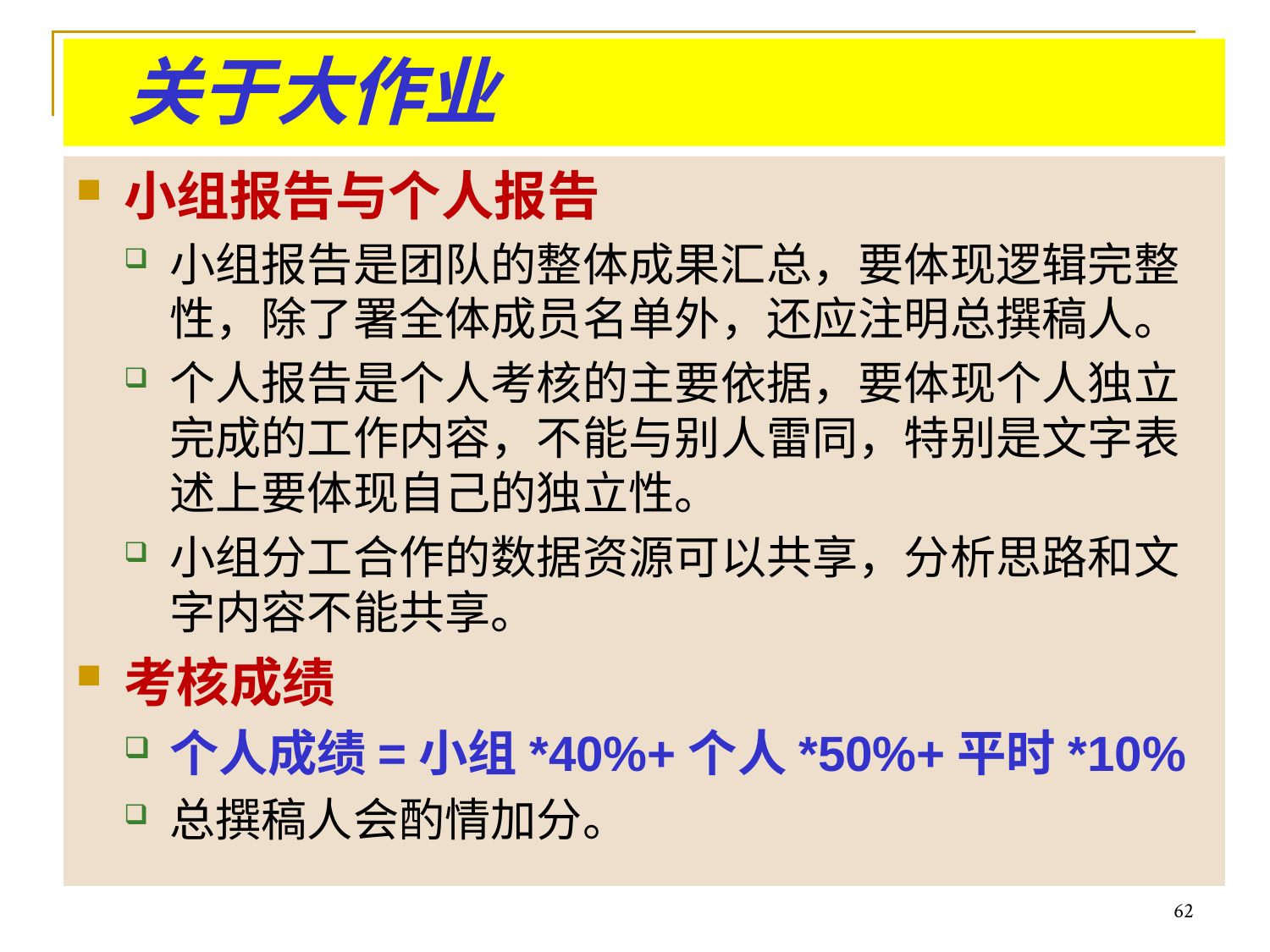

# 关于大作业
小组报告与个人报告
小组报告是团队的整体成果汇总，要体现逻辑完整性，除了署全体成员名单外，还应注明总撰稿人。
个人报告是个人考核的主要依据，要体现个人独立完成的工作内容，不能与别人雷同，特别是文字表述上要体现自己的独立性。
小组分工合作的数据资源可以共享，分析思路和文字内容不能共享。
考核成绩
个人成绩=小组*40%+个人*50%+平时*10%
总撰稿人会酌情加分。
62